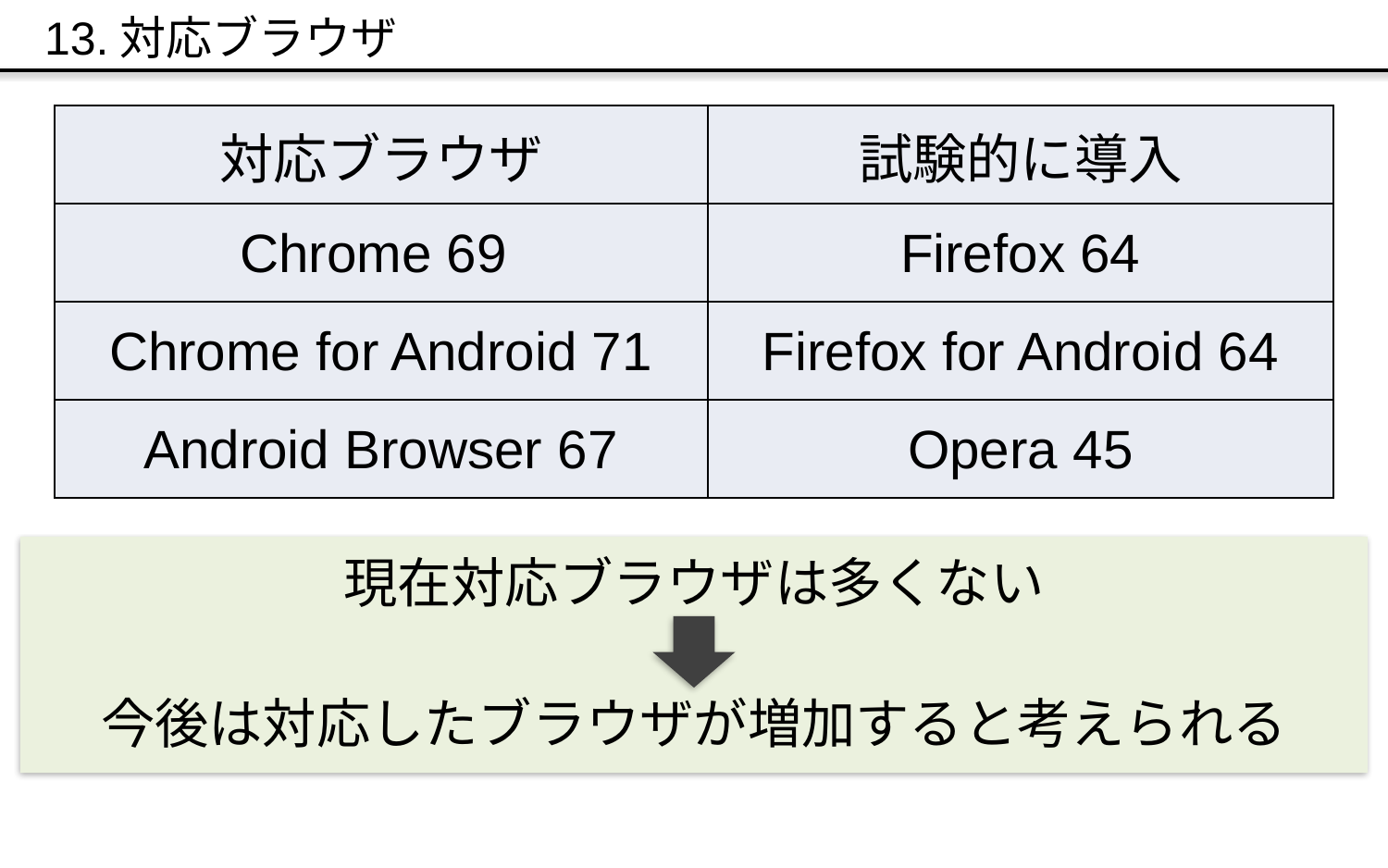

13.対応ブラウザ
| 対応ブラウザ | 試験的に導入 |
| --- | --- |
| Chrome 69 | Firefox 64 |
| Chrome for Android 71 | Firefox for Android 64 |
| Android Browser 67 | Opera 45 |

現在対応ブラウザは多くない

今後は対応したブラウザが増加すると考えられる